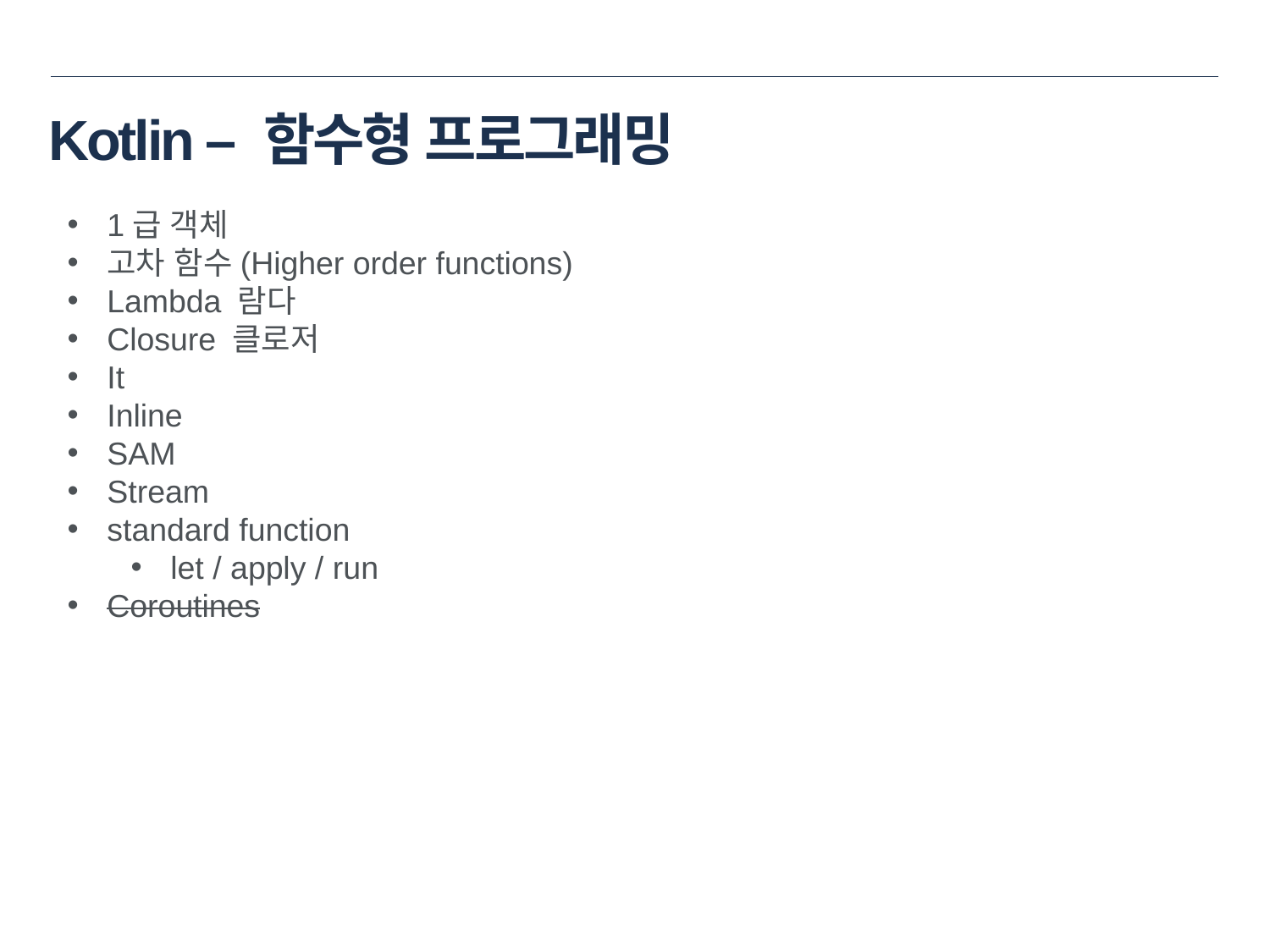

# Kotlin – 함수형 프로그래밍

1급 객체
고차 함수(Higher order functions)
Lambda 람다
Closure 클로저
It
Inline
SAM
Stream
standard function
let / apply / run
Coroutines